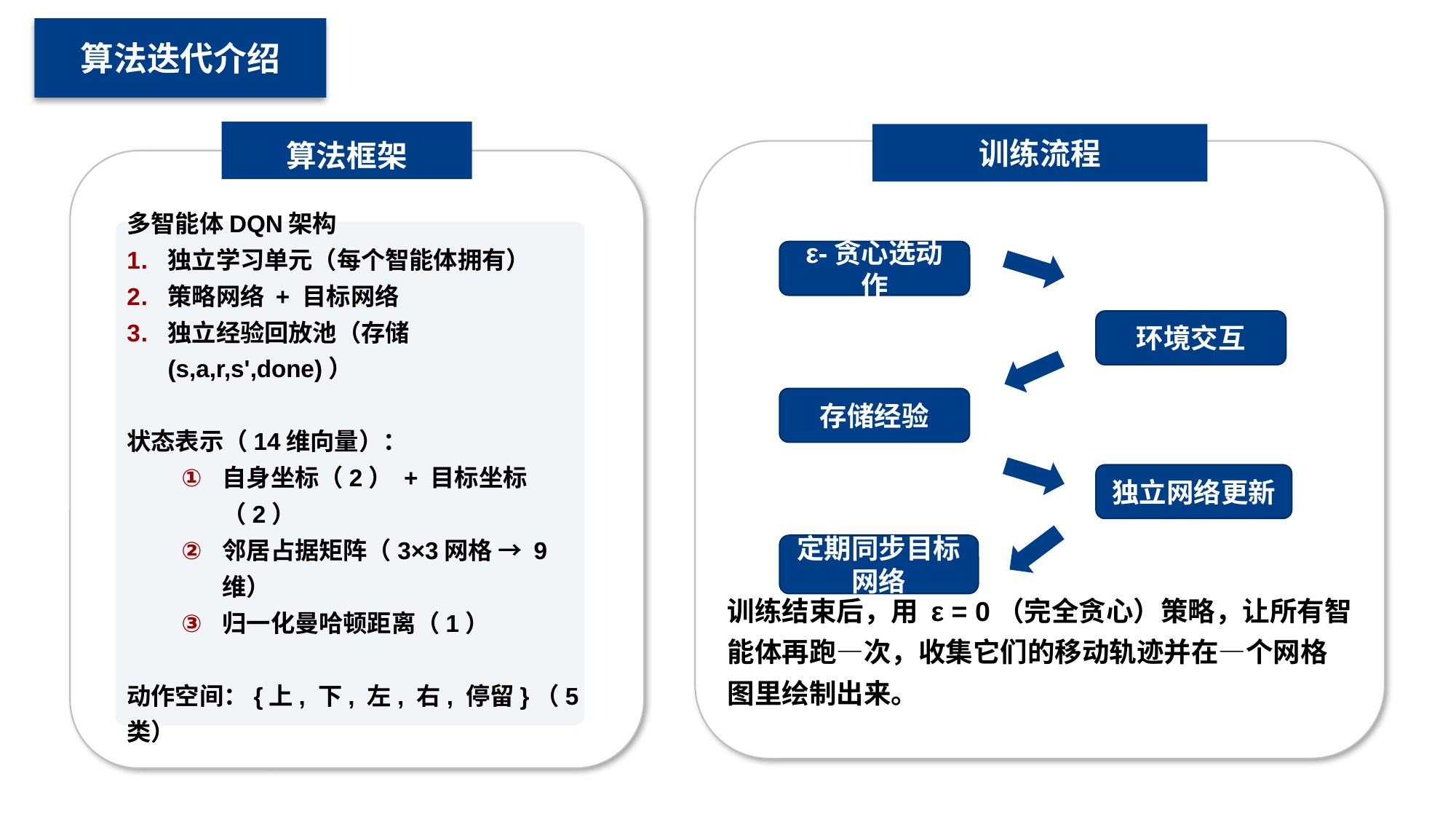

算法迭代介绍
算法框架
训练流程

训练结束后，⽤ ε = 0（完全贪⼼）策略，让所有智能体再跑—次，收集它们的移动轨迹并在—个⽹格图⾥绘制出来。

多智能体DQN架构
独立学习单元（每个智能体拥有）
策略网络 + 目标网络
独立经验回放池（存储(s,a,r,s',done)）

状态表示（14维向量）：
自身坐标（2） + 目标坐标（2）
邻居占据矩阵（3×3网格 → 9维）
归一化曼哈顿距离（1）

动作空间：{上, 下, 左, 右, 停留}（5类）
ε-贪心选动作

环境交互

存储经验

独立网络更新

定期同步目标网络